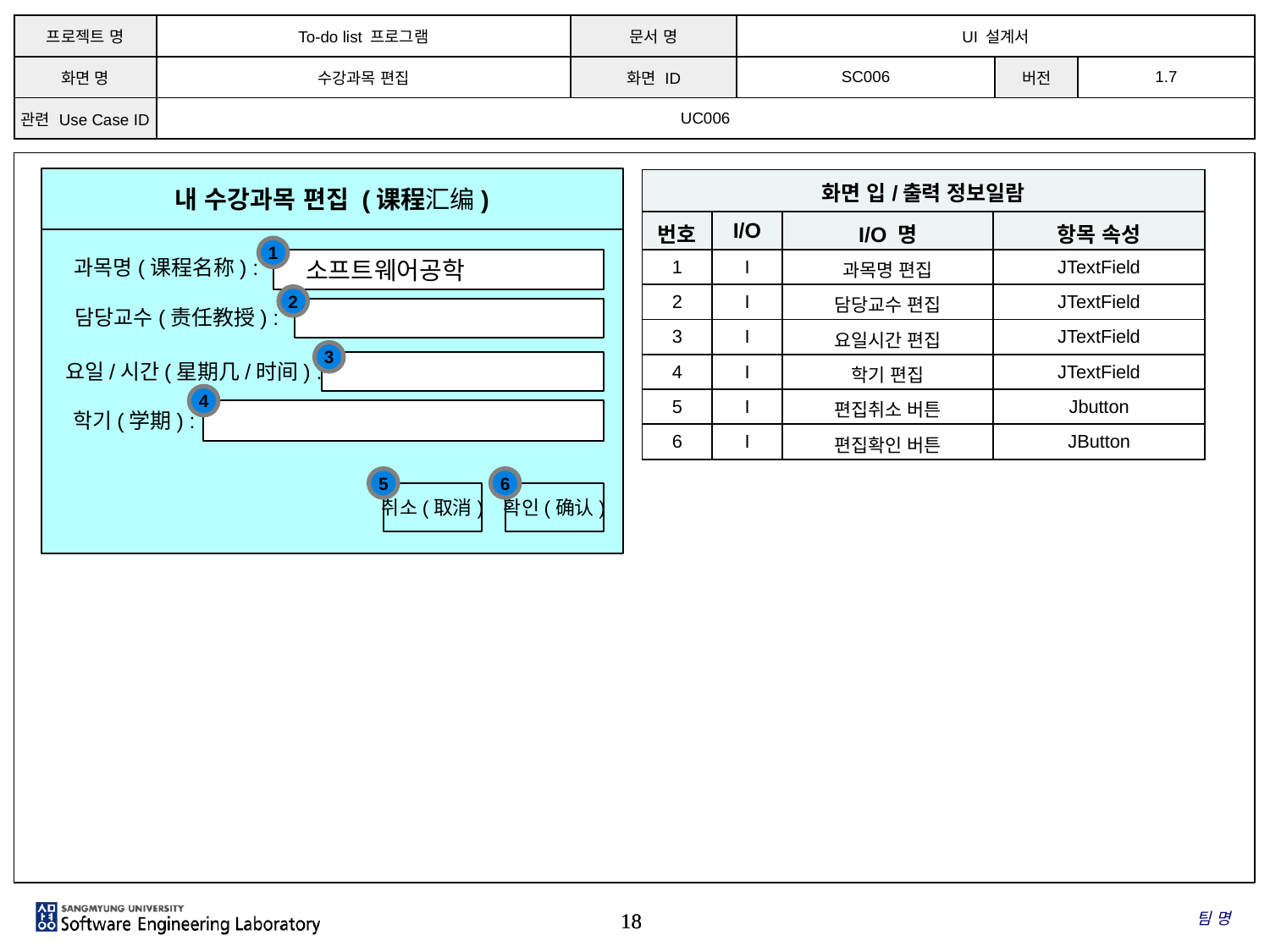

| 프로젝트 명 | To-do list 프로그램 | 문서 명 | UI 설계서 |  |  |
| --- | --- | --- | --- | --- | --- |
| 화면 명 | 수강과목 편집 | 화면 ID | SC006 | 버전 | 1.7 |
| 관련 Use Case ID | UC006 |  |  |  |  |

| 화면 입/출력 정보일람 |  |  |  |
| --- | --- | --- | --- |
| 번호 | I/O | I/O 명 | 항목 속성 |
| 1 | I | 과목명 편집 | JTextField |
| 2 | I | 담당교수 편집 | JTextField |
| 3 | I | 요일시간 편집 | JTextField |
| 4 | I | 학기 편집 | JTextField |
| 5 | I | 편집취소 버튼 | Jbutton |
| 6 | I | 편집확인 버튼 | JButton |
내 수강과목 편집 (课程汇编)
1
과목명(课程名称) :
   소프트웨어공학
2

담당교수(责任教授) :
3
요일/시간(星期几/时间) :

4

학기(学期) :
5
6
취소(取消)
확인(确认)
팀 명